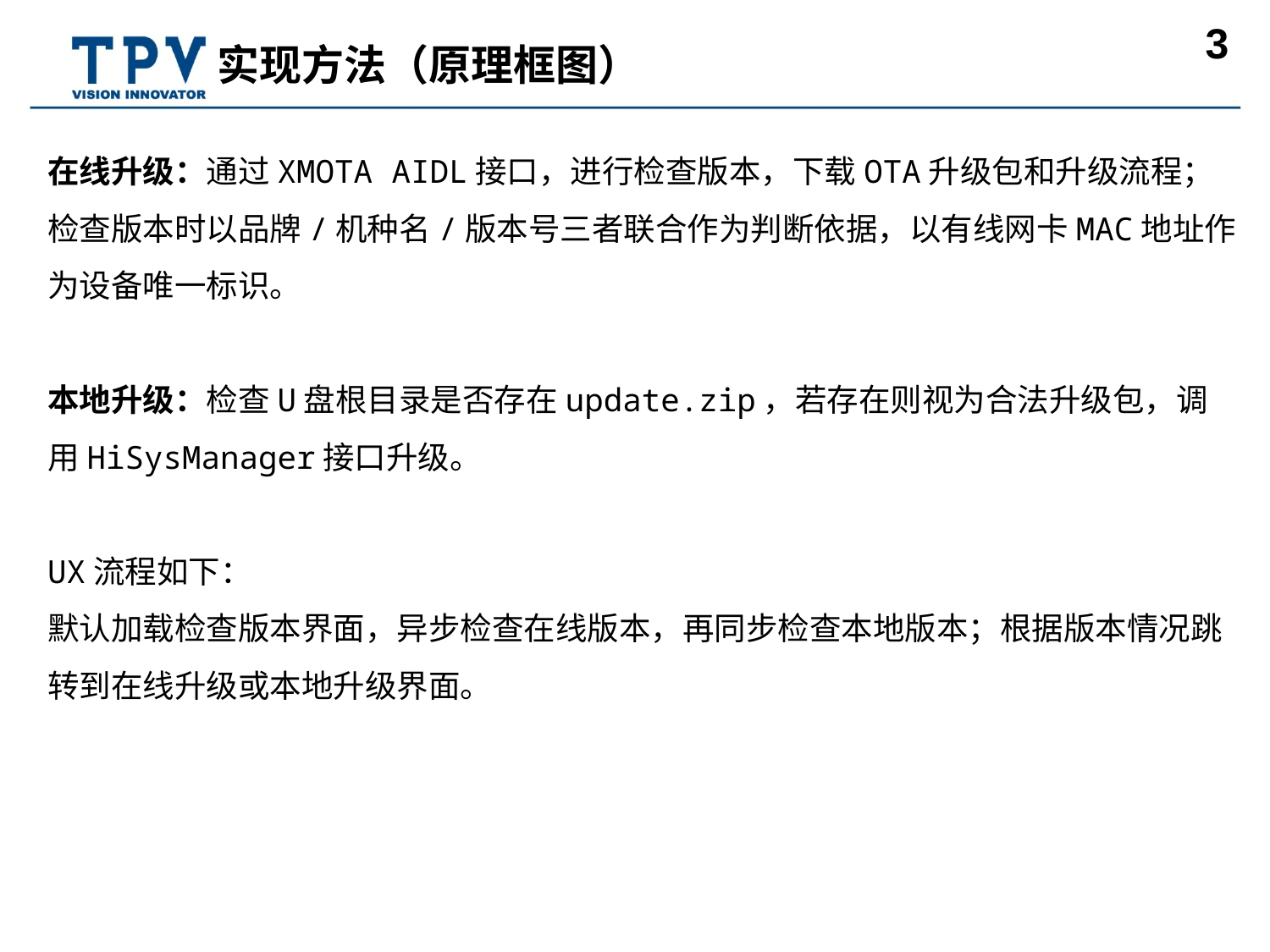

实现方法（原理框图）
在线升级：通过XMOTA AIDL接口，进行检查版本，下载OTA升级包和升级流程；检查版本时以品牌/机种名/版本号三者联合作为判断依据，以有线网卡MAC地址作为设备唯一标识。

本地升级：检查U盘根目录是否存在update.zip，若存在则视为合法升级包，调用HiSysManager接口升级。

UX流程如下：
默认加载检查版本界面，异步检查在线版本，再同步检查本地版本；根据版本情况跳转到在线升级或本地升级界面。